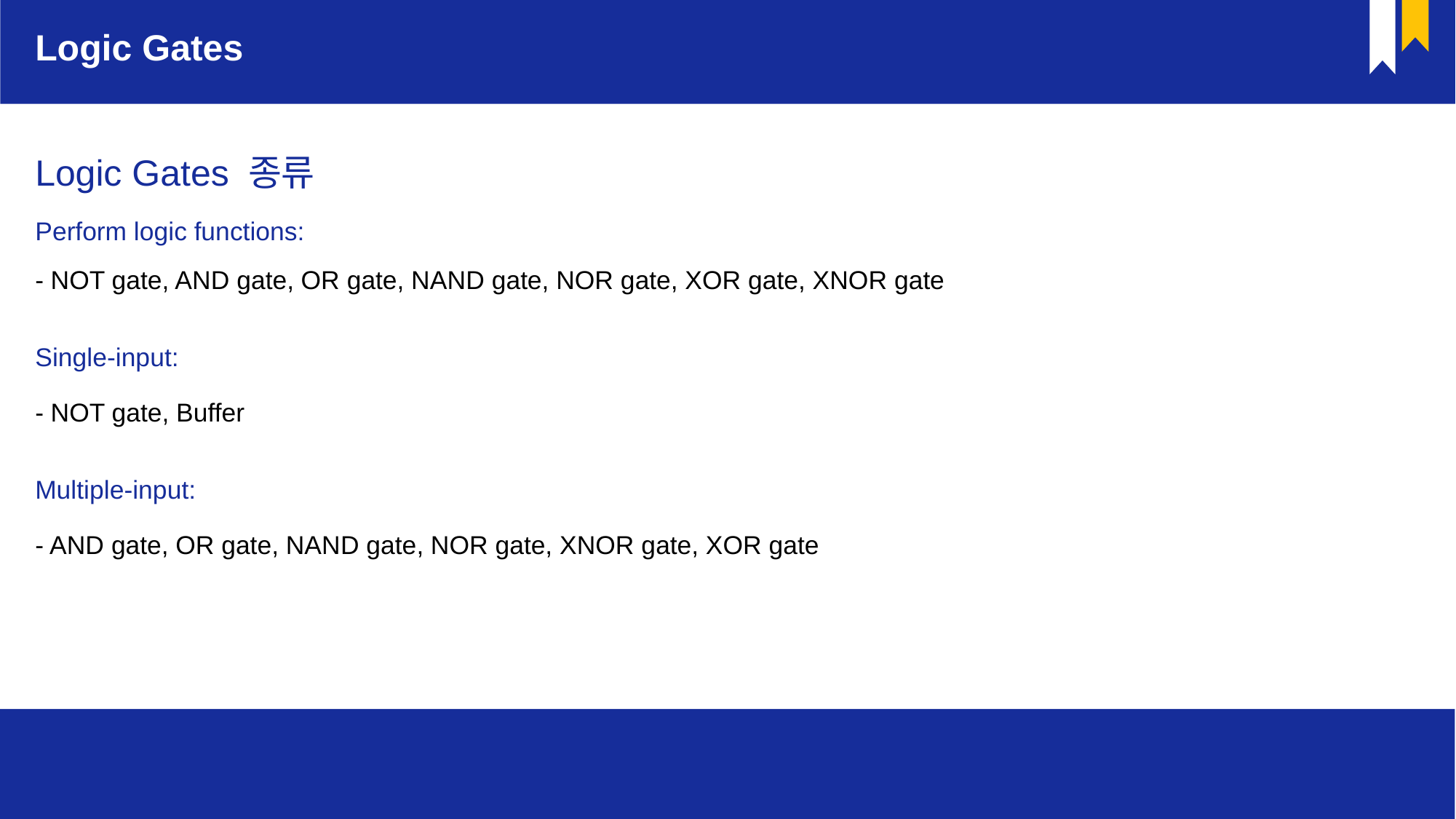

Logic Gates
Logic Gates 종류
Perform logic functions:
- NOT gate, AND gate, OR gate, NAND gate, NOR gate, XOR gate, XNOR gate
Single-input:
- NOT gate, Buffer
Multiple-input:
- AND gate, OR gate, NAND gate, NOR gate, XNOR gate, XOR gate